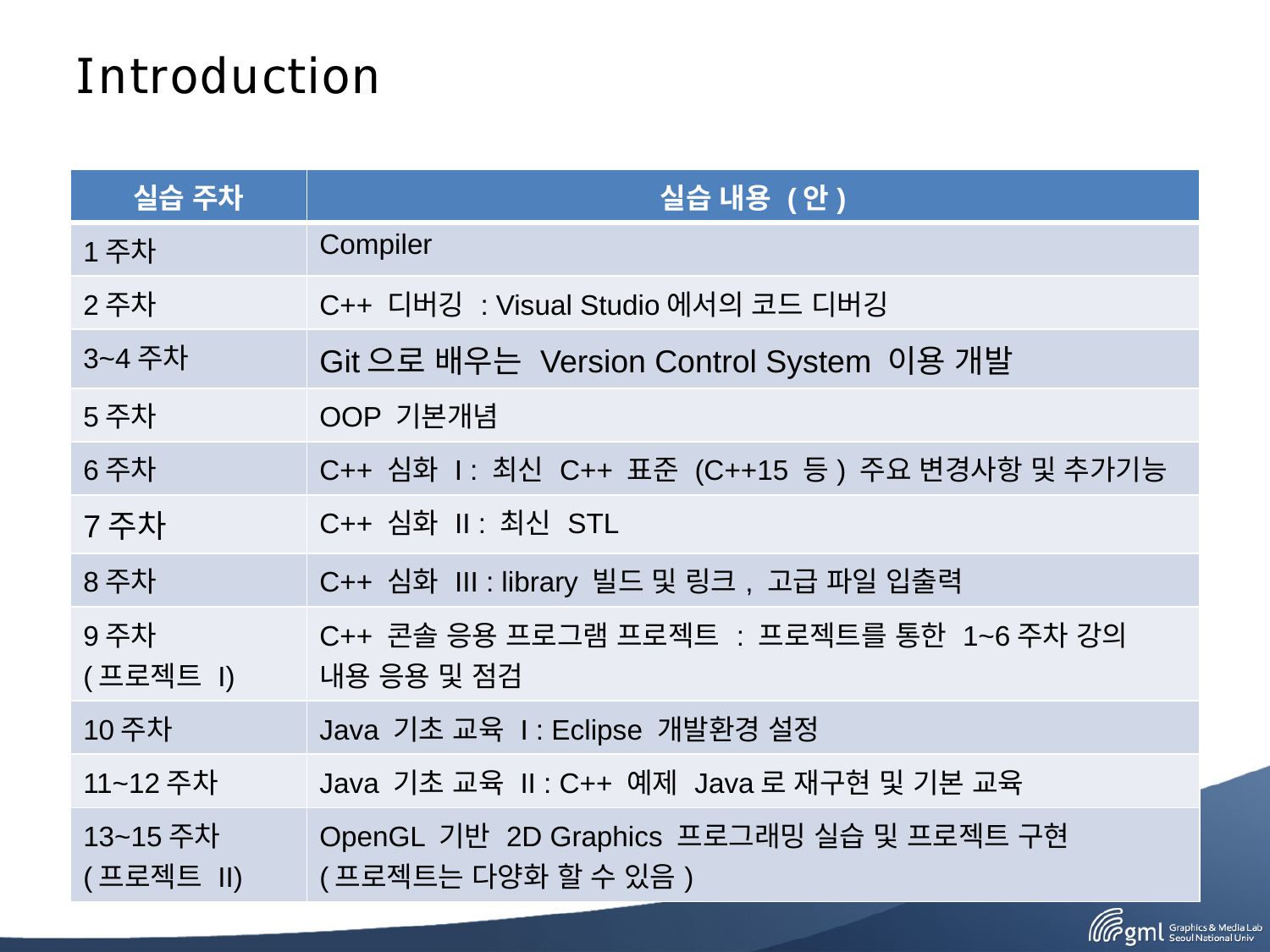

# Introduction

| 실습 주차 | 실습 내용 (안) |
| --- | --- |
| 1주차 | Compiler |
| 2주차 | C++ 디버깅 : Visual Studio에서의 코드 디버깅 |
| 3~4주차 | Git으로 배우는 Version Control System 이용 개발 |
| 5주차 | OOP 기본개념 |
| 6주차 | C++ 심화 I : 최신 C++ 표준 (C++15 등) 주요 변경사항 및 추가기능 |
| 7주차 | C++ 심화 II : 최신 STL |
| 8주차 | C++ 심화 III : library 빌드 및 링크, 고급 파일 입출력 |
| 9주차 (프로젝트 I) | C++ 콘솔 응용 프로그램 프로젝트 : 프로젝트를 통한 1~6주차 강의 내용 응용 및 점검 |
| 10주차 | Java 기초 교육 I : Eclipse 개발환경 설정 |
| 11~12주차 | Java 기초 교육 II : C++ 예제 Java로 재구현 및 기본 교육 |
| 13~15주차 (프로젝트 II) | OpenGL 기반 2D Graphics 프로그래밍 실습 및 프로젝트 구현 (프로젝트는 다양화 할 수 있음) |